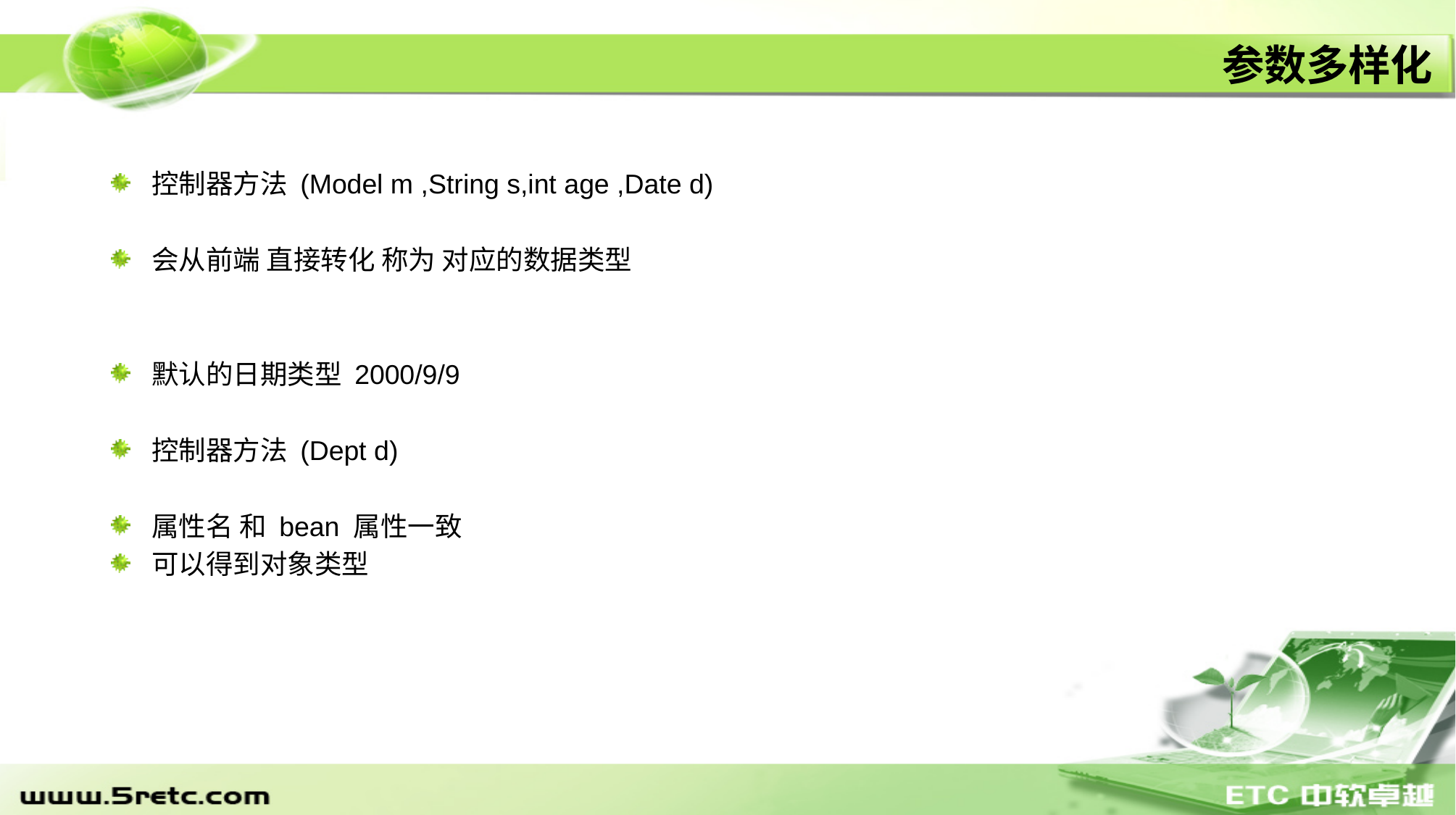

# 参数多样化
控制器方法 (Model m ,String s,int age ,Date d)

会从前端 直接转化 称为 对应的数据类型

默认的日期类型 2000/9/9

控制器方法 (Dept d)

属性名 和 bean 属性一致
可以得到对象类型